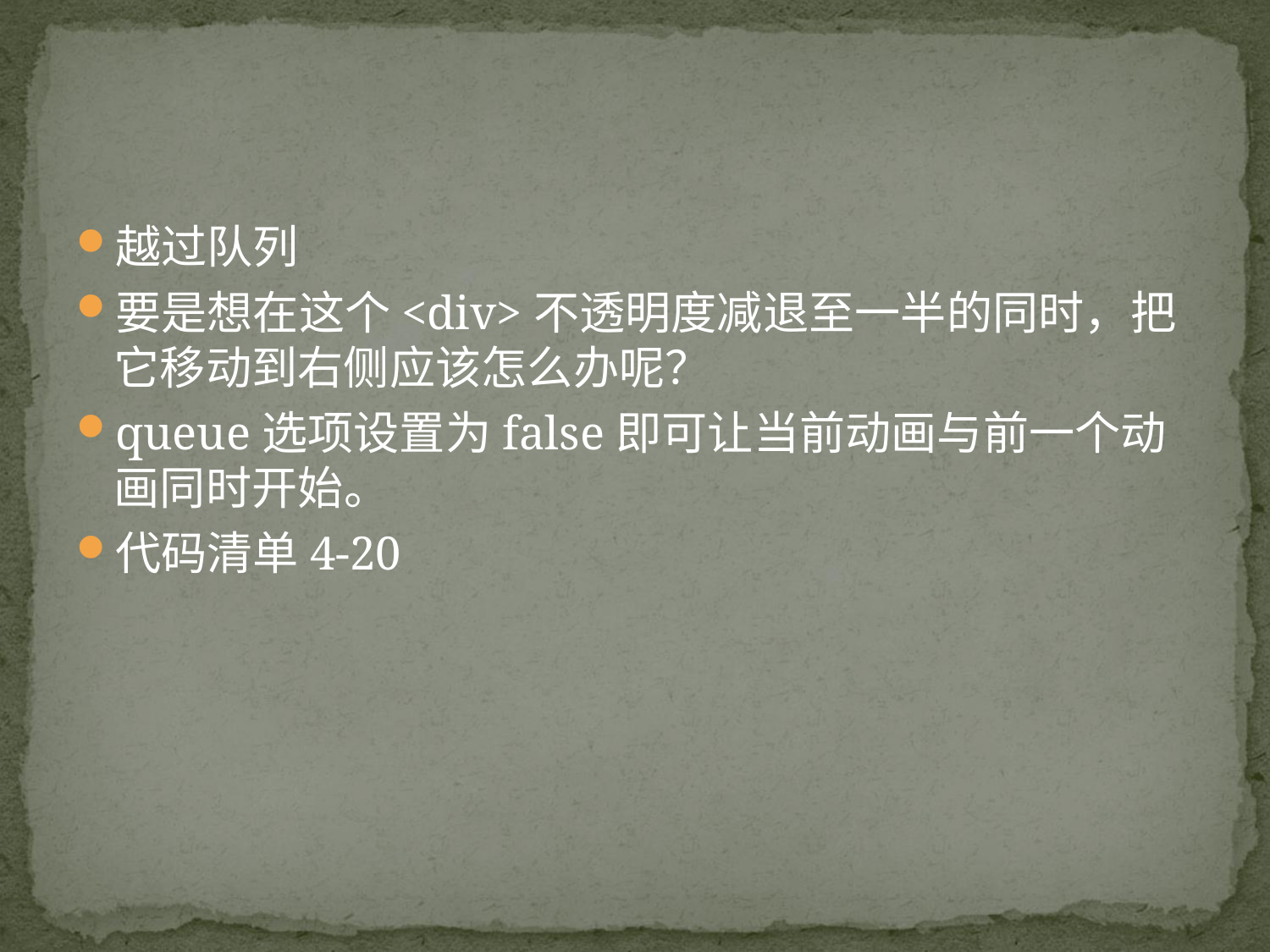

#
越过队列
要是想在这个<div>不透明度减退至一半的同时，把它移动到右侧应该怎么办呢？
queue选项设置为false即可让当前动画与前一个动画同时开始。
代码清单4-20